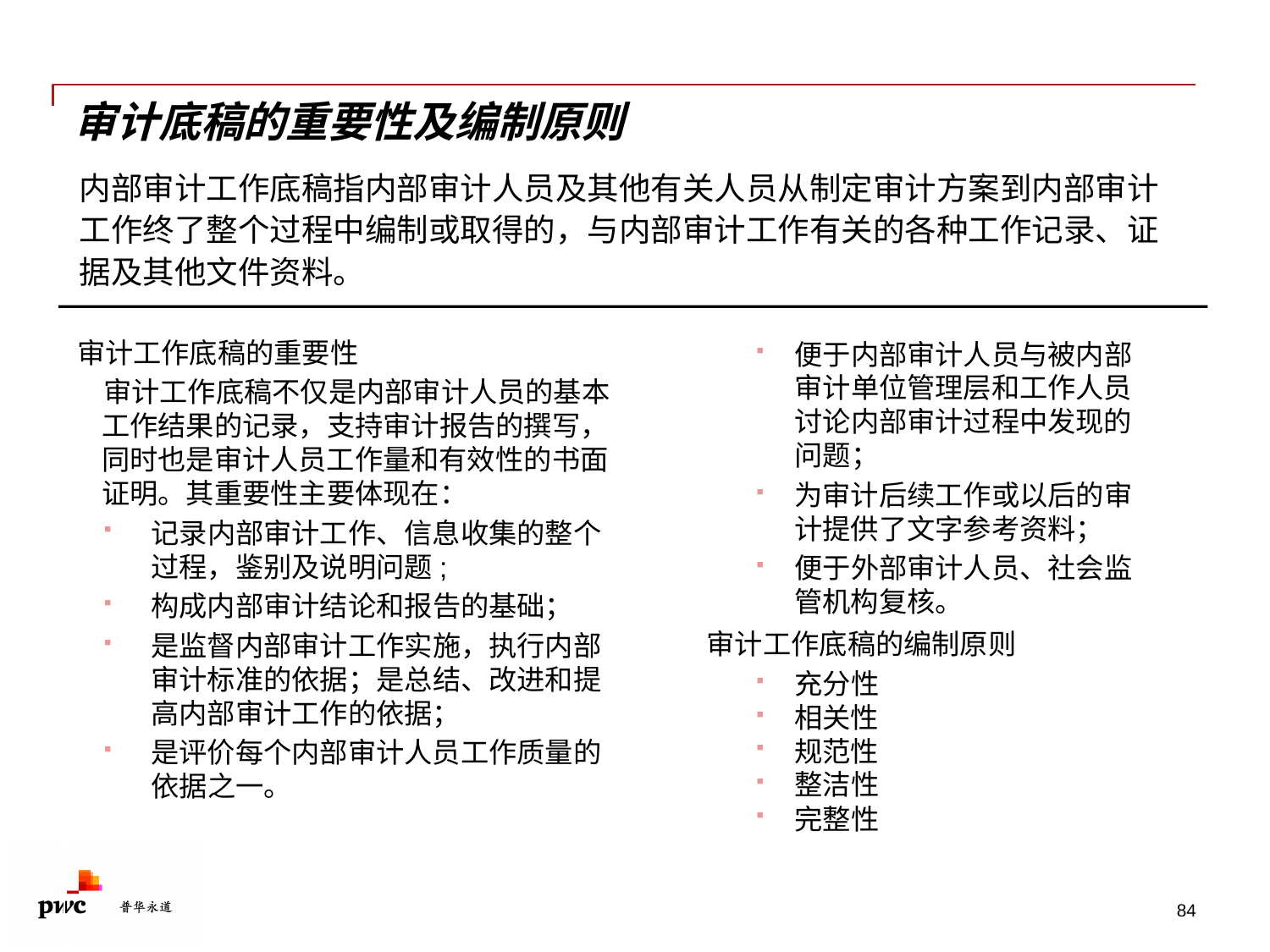

# 审计底稿的重要性及编制原则
内部审计工作底稿指内部审计人员及其他有关人员从制定审计方案到内部审计工作终了整个过程中编制或取得的，与内部审计工作有关的各种工作记录、证据及其他文件资料。

审计工作底稿的重要性
审计工作底稿不仅是内部审计人员的基本工作结果的记录，支持审计报告的撰写，同时也是审计人员工作量和有效性的书面证明。其重要性主要体现在：
记录内部审计工作、信息收集的整个过程，鉴别及说明问题;
构成内部审计结论和报告的基础；
是监督内部审计工作实施，执行内部审计标准的依据；是总结、改进和提高内部审计工作的依据；
是评价每个内部审计人员工作质量的依据之一。
便于内部审计人员与被内部审计单位管理层和工作人员讨论内部审计过程中发现的问题；
为审计后续工作或以后的审计提供了文字参考资料；
便于外部审计人员、社会监管机构复核。
审计工作底稿的编制原则
充分性
相关性
规范性
整洁性
完整性
84